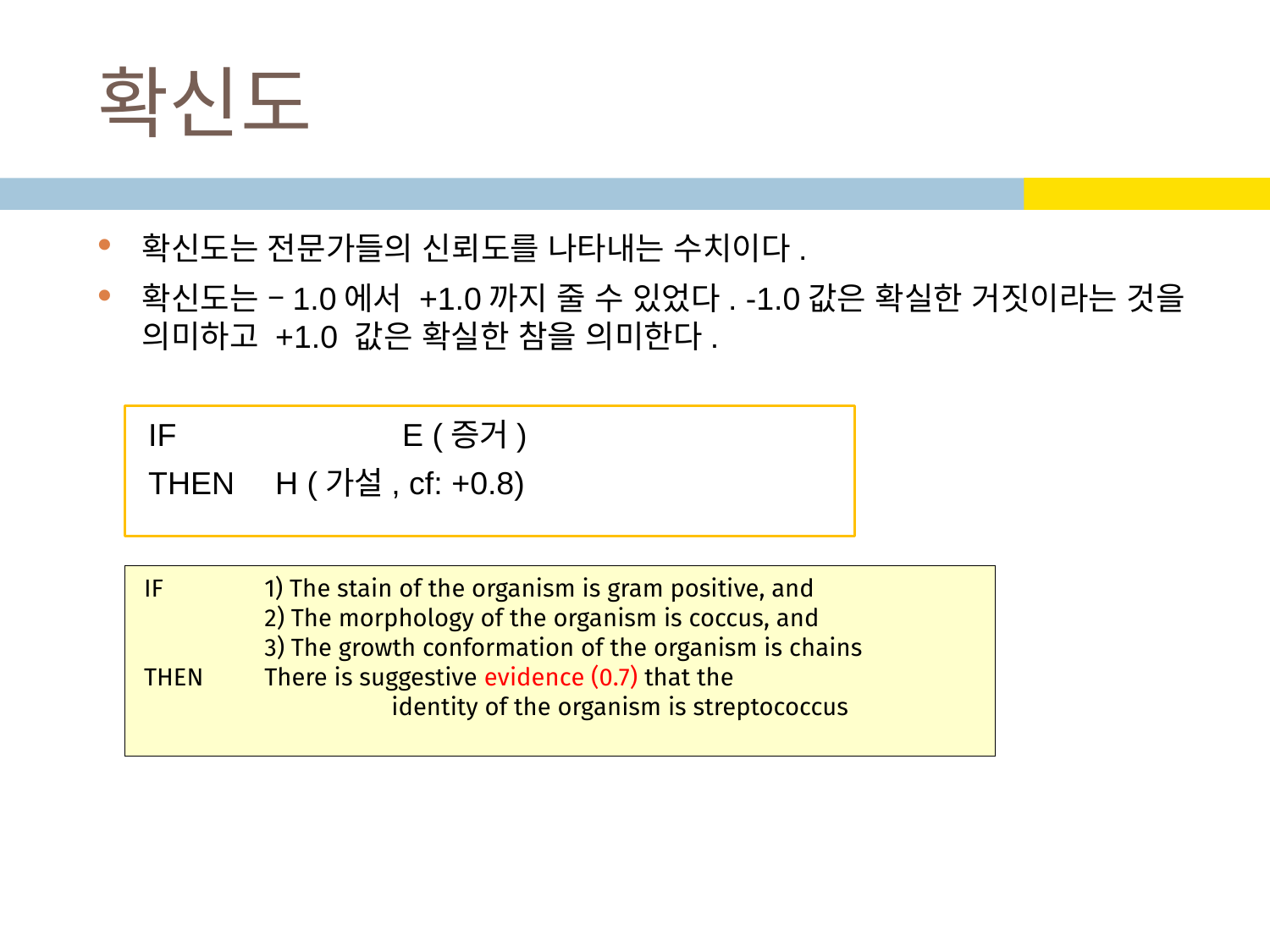

# 확신도
확신도는 전문가들의 신뢰도를 나타내는 수치이다.
확신도는 –1.0에서 +1.0까지 줄 수 있었다. -1.0값은 확실한 거짓이라는 것을 의미하고 +1.0 값은 확실한 참을 의미한다.

IF 		E (증거)
THEN 	H (가설, cf: +0.8)

 IF	1) The stain of the organism is gram positive, and
          	2) The morphology of the organism is coccus, and
    	3) The growth conformation of the organism is chains
 THEN   	There is suggestive evidence (0.7) that the
		identity of the organism is streptococcus